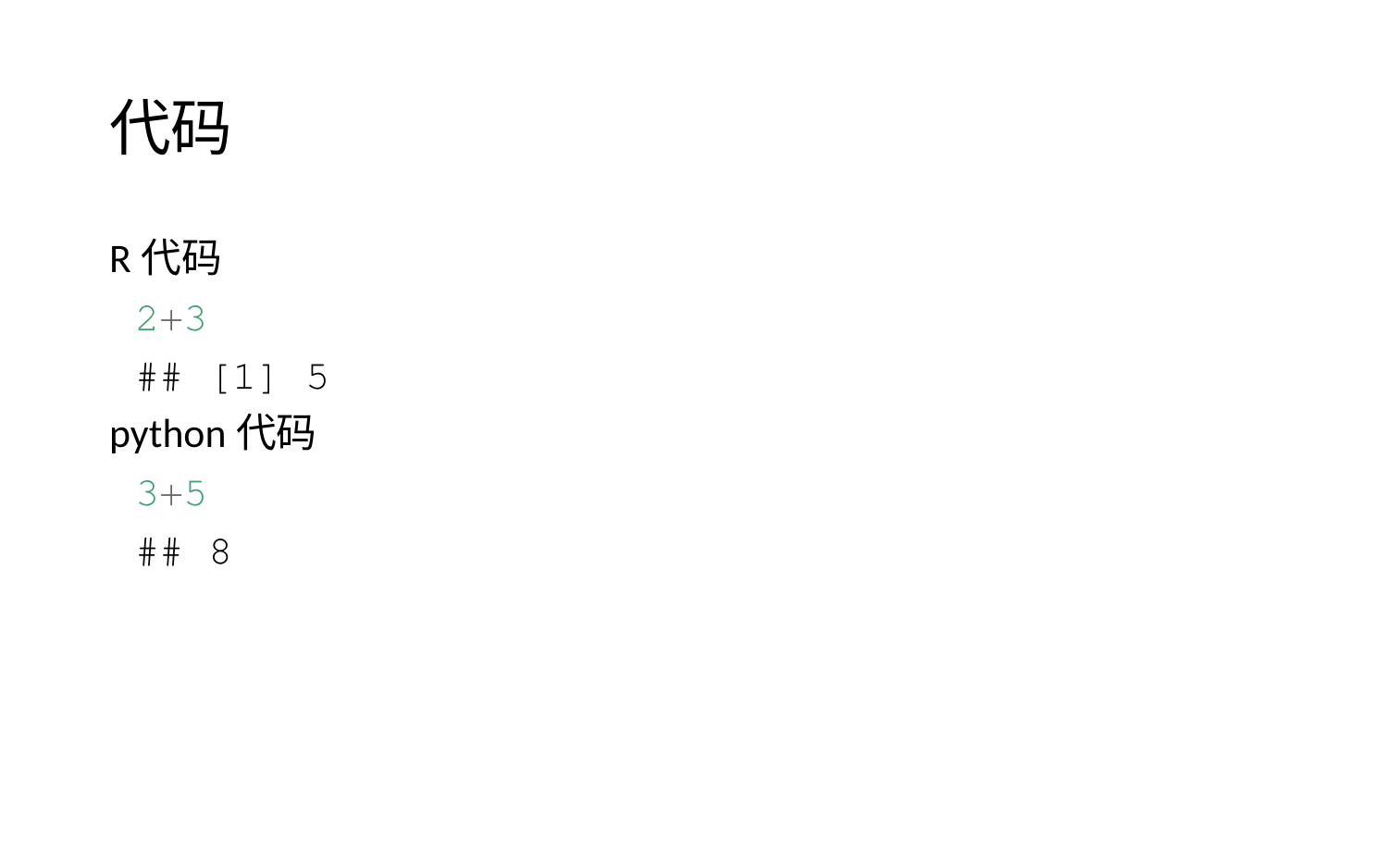

# 代码
R代码
2+3
## [1] 5
python代码
3+5
## 8